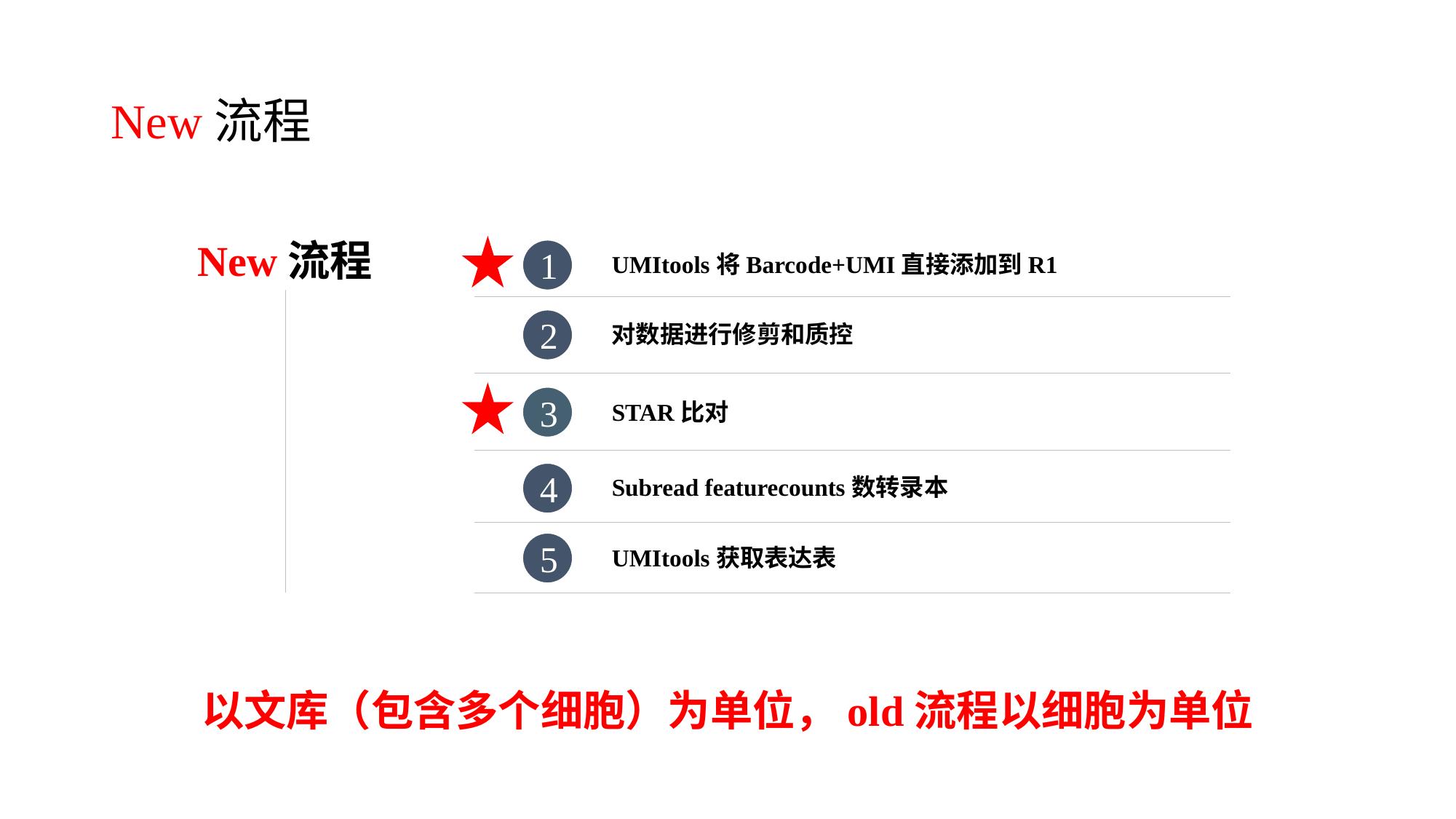

# New流程
New流程
UMItools将Barcode+UMI直接添加到R1
1
对数据进行修剪和质控
2
STAR比对
3
Subread featurecounts数转录本
4
UMItools获取表达表
5

以文库（包含多个细胞）为单位，old流程以细胞为单位